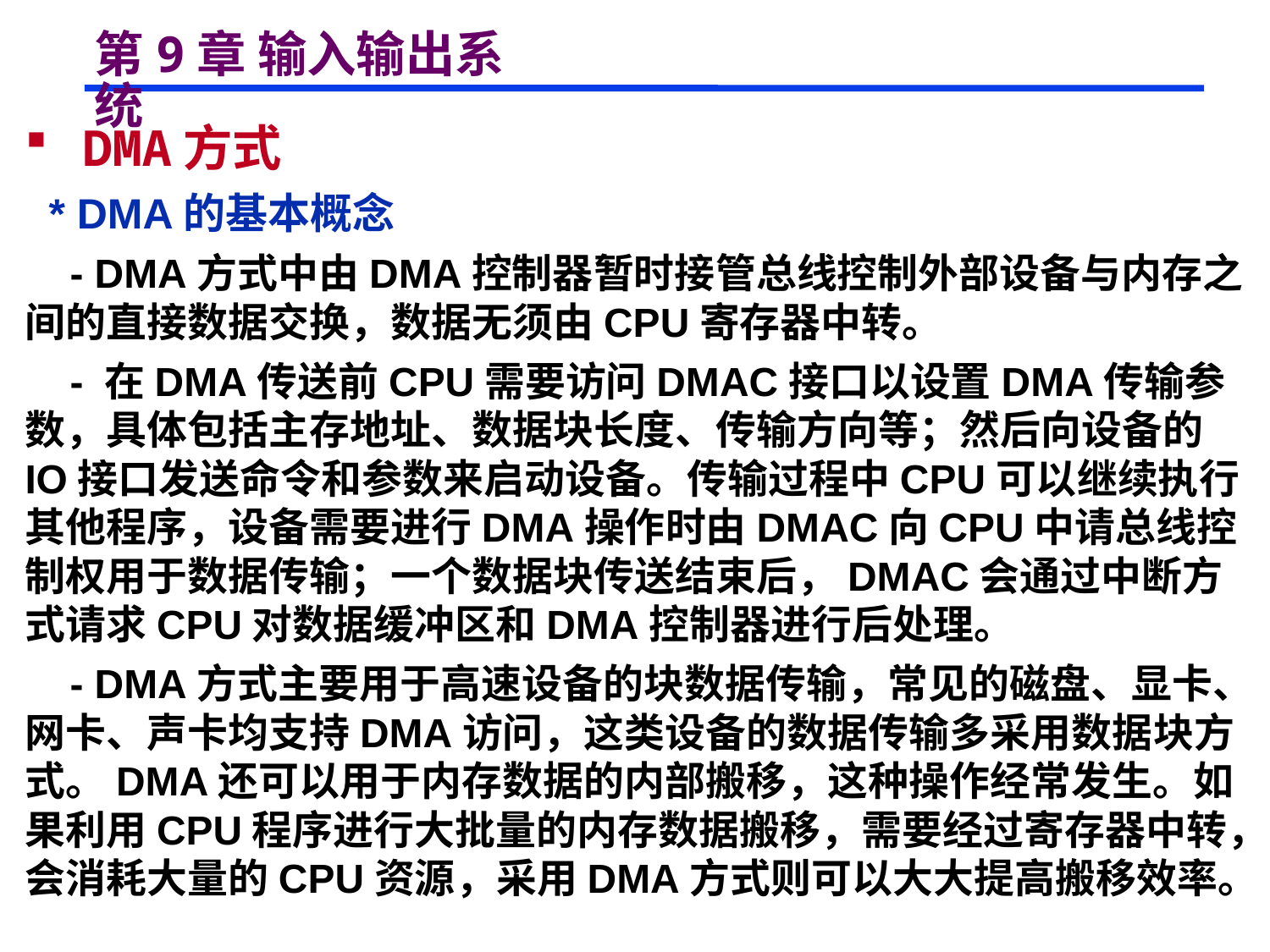

# 第9章 输入输出系统
 DMA方式
  * DMA的基本概念
    - DMA方式中由DMA控制器暂时接管总线控制外部设备与内存之间的直接数据交换，数据无须由CPU寄存器中转。
    - 在DMA传送前CPU需要访问DMAC接口以设置DMA传输参数，具体包括主存地址、数据块长度、传输方向等；然后向设备的IO接口发送命令和参数来启动设备。传输过程中CPU可以继续执行其他程序，设备需要进行DMA操作时由DMAC向CPU中请总线控制权用于数据传输；一个数据块传送结束后，DMAC会通过中断方式请求CPU对数据缓冲区和DMA控制器进行后处理。
    - DMA方式主要用于高速设备的块数据传输，常见的磁盘、显卡、网卡、声卡均支持DMA访问，这类设备的数据传输多采用数据块方式。DMA还可以用于内存数据的内部搬移，这种操作经常发生。如果利用CPU程序进行大批量的内存数据搬移，需要经过寄存器中转，会消耗大量的CPU资源，采用DMA方式则可以大大提高搬移效率。